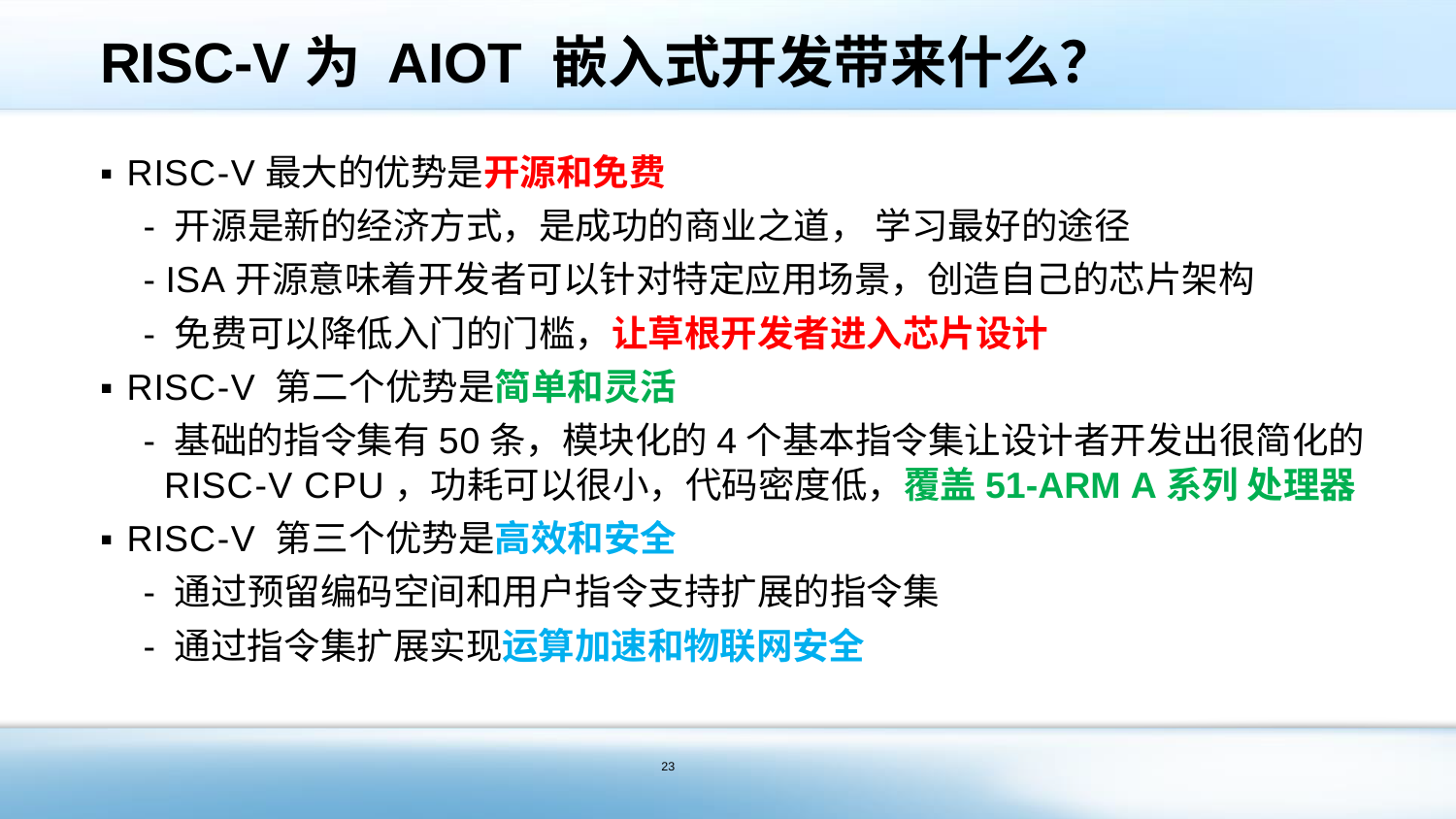

# RISC-V为 AIOT 嵌入式开发带来什么？
▪ RISC-V最大的优势是开源和免费
- 开源是新的经济方式，是成功的商业之道， 学习最好的途径
- ISA开源意味着开发者可以针对特定应用场景，创造自己的芯片架构
- 免费可以降低入门的门槛，让草根开发者进入芯片设计
▪ RISC-V 第二个优势是简单和灵活
- 基础的指令集有50条，模块化的4个基本指令集让设计者开发出很简化的
RISC-V CPU，功耗可以很小，代码密度低，覆盖51-ARM A系列 处理器
▪ RISC-V 第三个优势是高效和安全
- 通过预留编码空间和用户指令支持扩展的指令集
- 通过指令集扩展实现运算加速和物联网安全
23